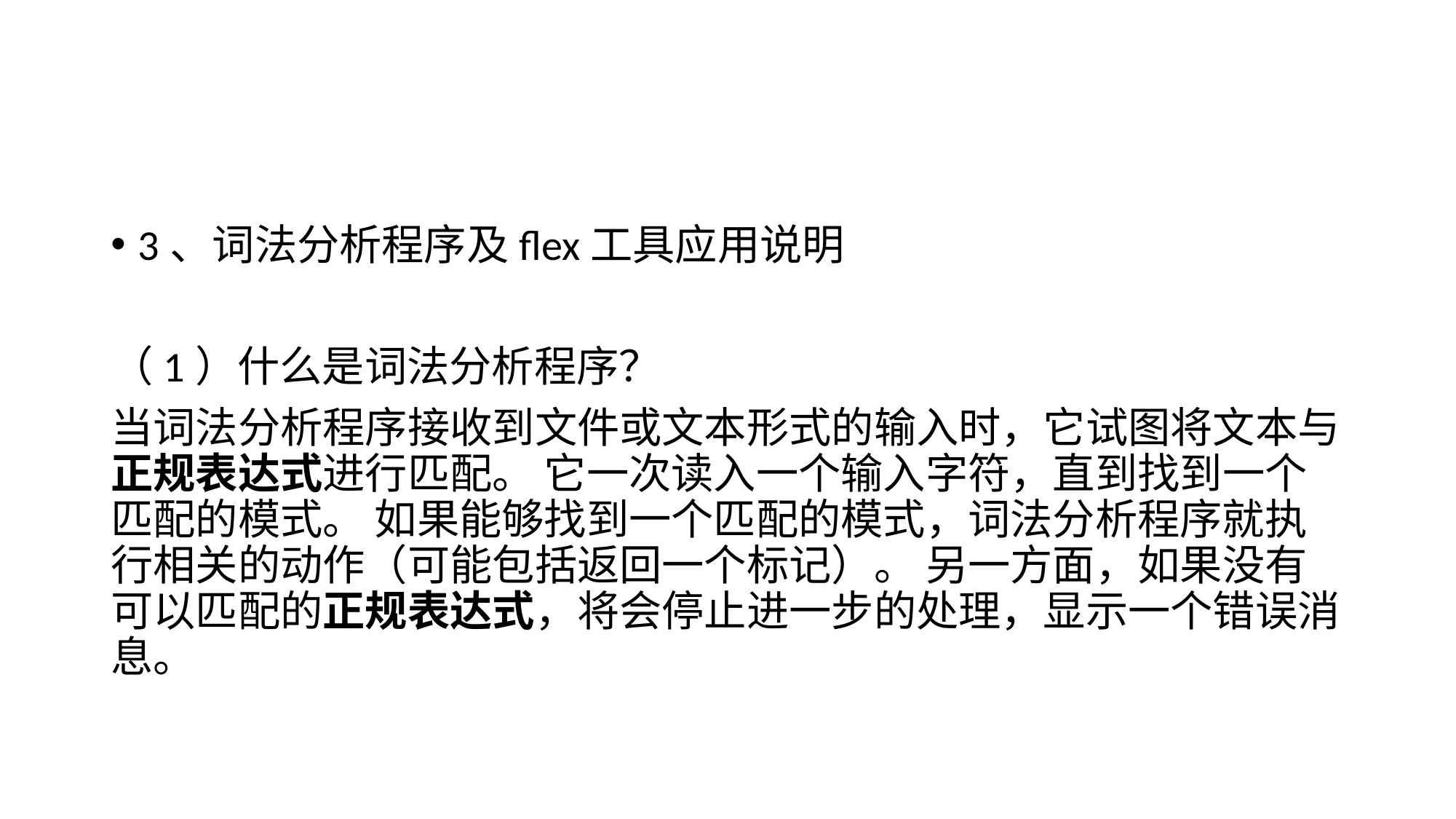

#
3、词法分析程序及flex工具应用说明

（1）什么是词法分析程序？
当词法分析程序接收到文件或文本形式的输入时，它试图将文本与正规表达式进行匹配。 它一次读入一个输入字符，直到找到一个匹配的模式。 如果能够找到一个匹配的模式，词法分析程序就执行相关的动作（可能包括返回一个标记）。 另一方面，如果没有可以匹配的正规表达式，将会停止进一步的处理，显示一个错误消息。